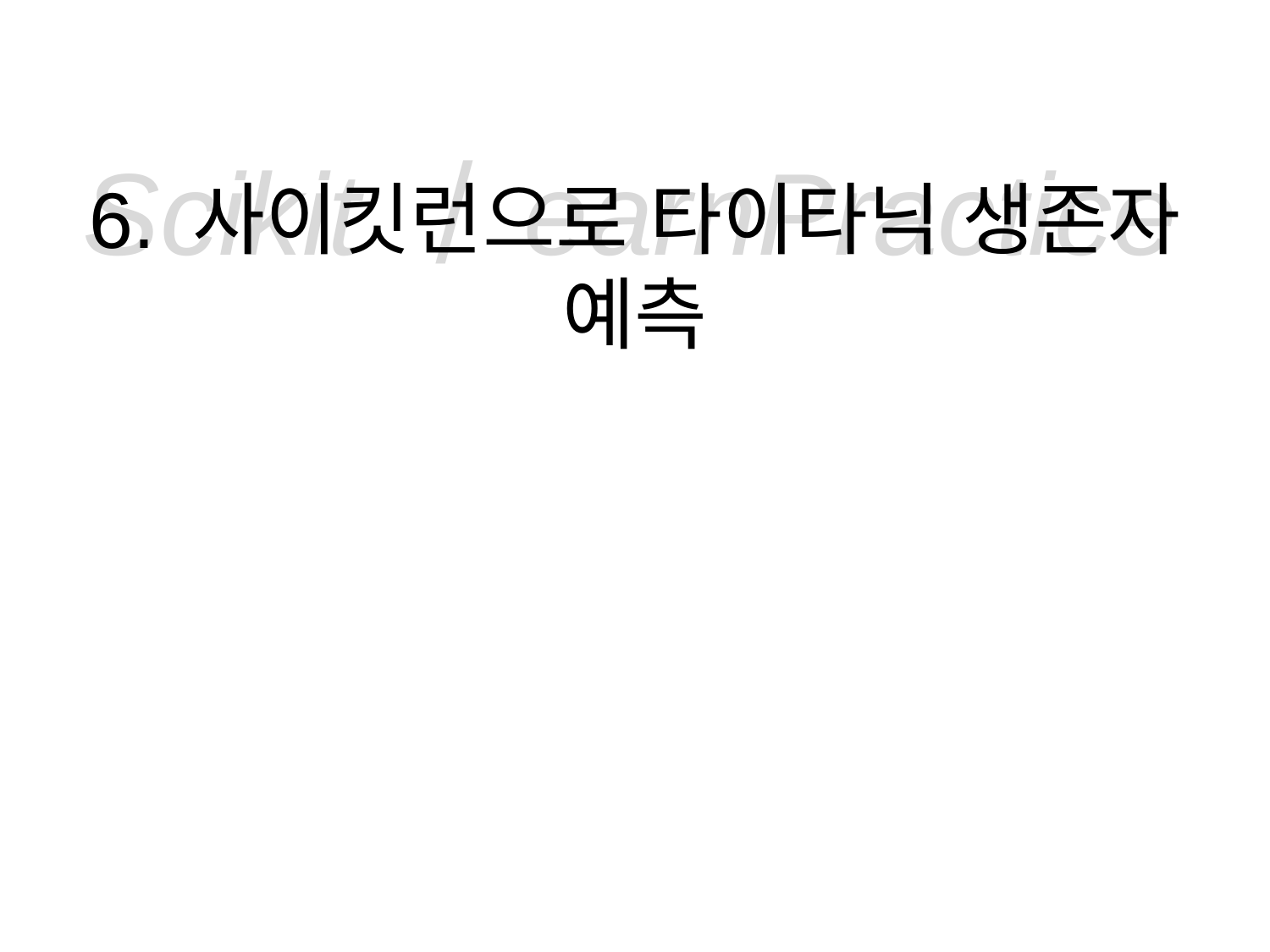

ScikitㅣearnPractice
# 6. 사이킷런으로 타이타닉 생존자 예측